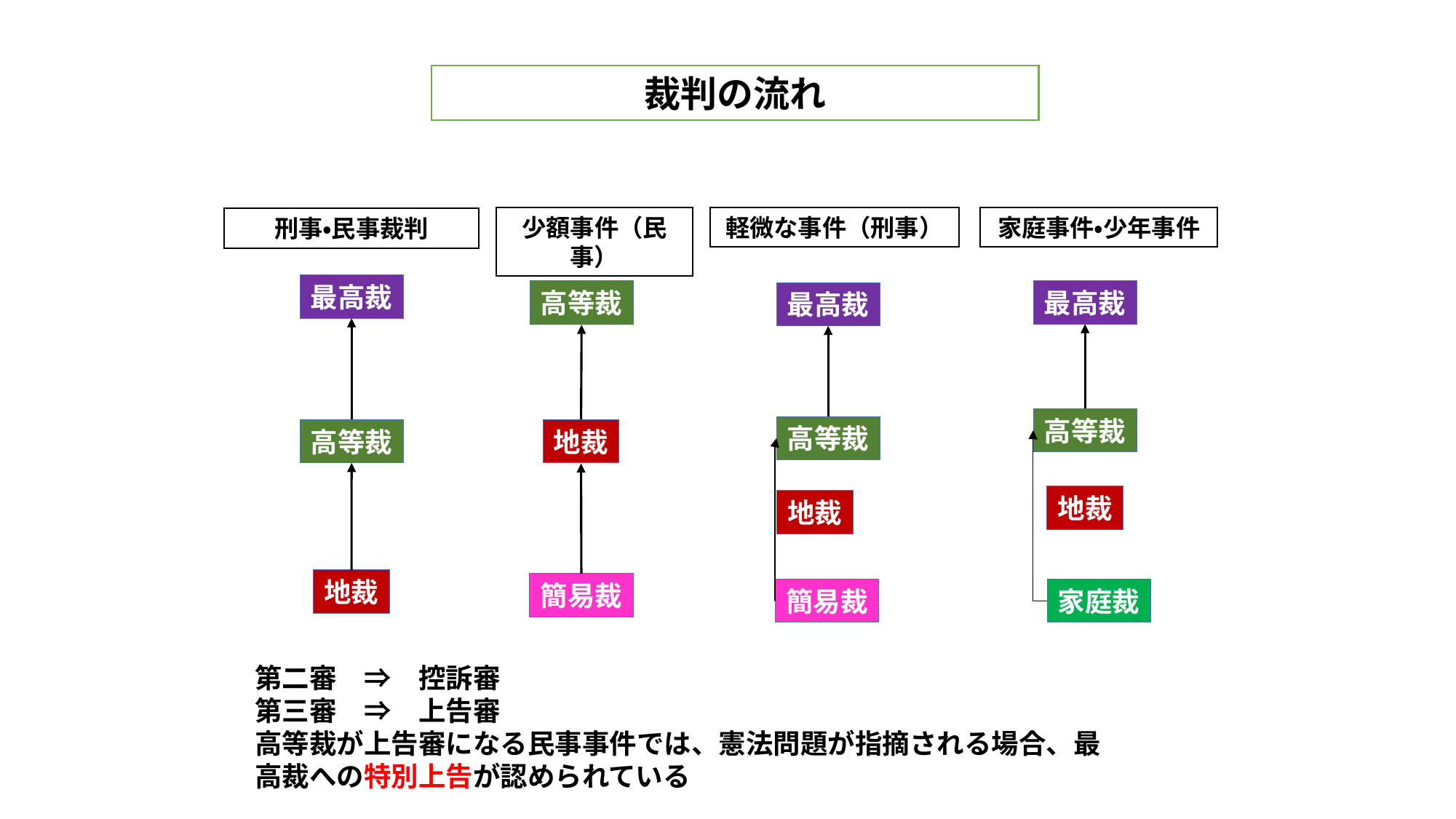

裁判の流れ
少額事件（民事）
軽微な事件（刑事）
刑事・民事裁判
最高裁
高等裁
地裁
高等裁
地裁
簡易裁
最高裁
高等裁
地裁
簡易裁
家庭事件・少年事件
最高裁
高等裁
家庭裁
地裁
第二審　⇒　控訴審
第三審　⇒　上告審
高等裁が上告審になる民事事件では、憲法問題が指摘される場合、最高裁への特別上告が認められている